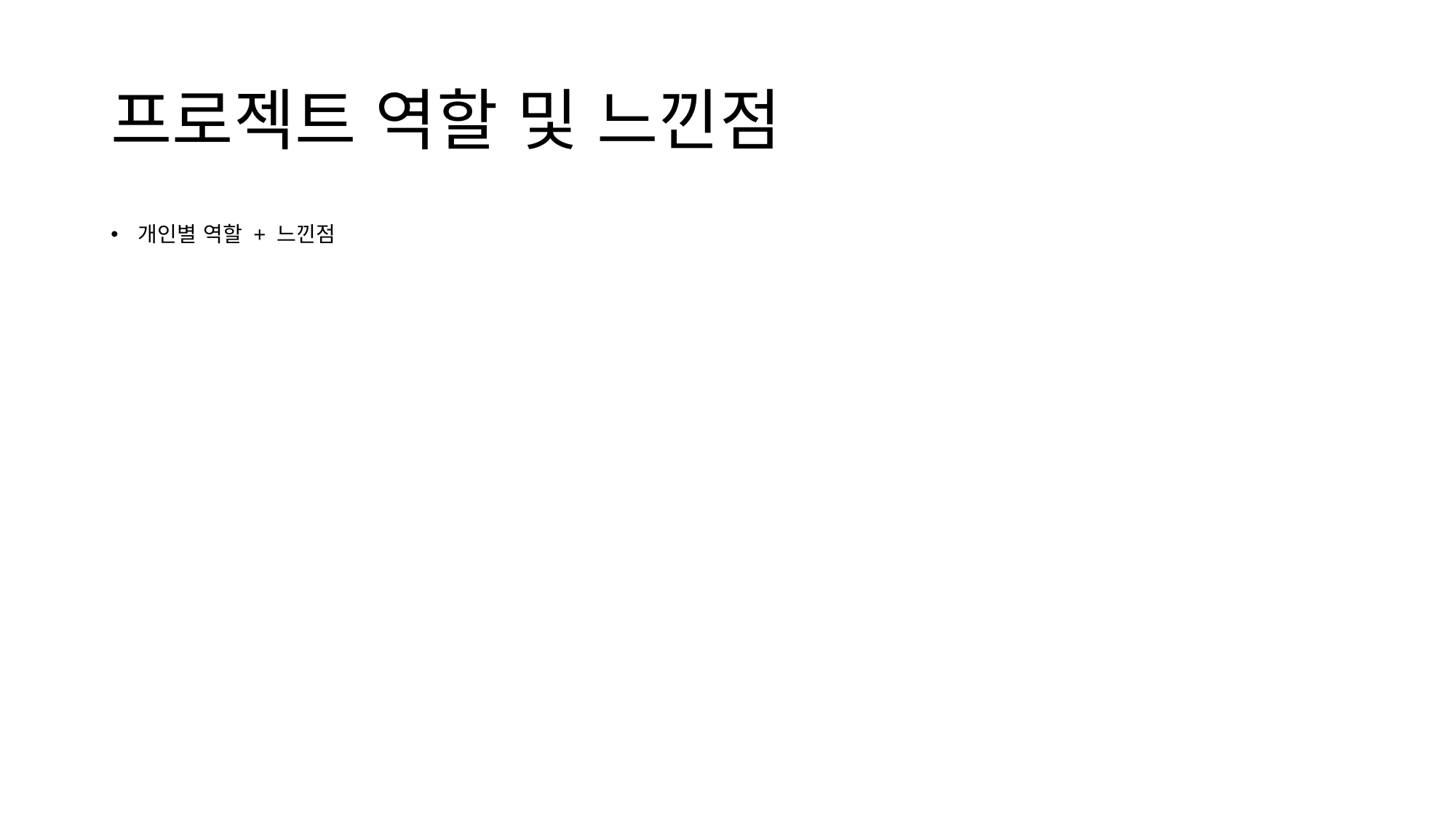

# 프로젝트 역할 및 느낀점
개인별 역할 + 느낀점